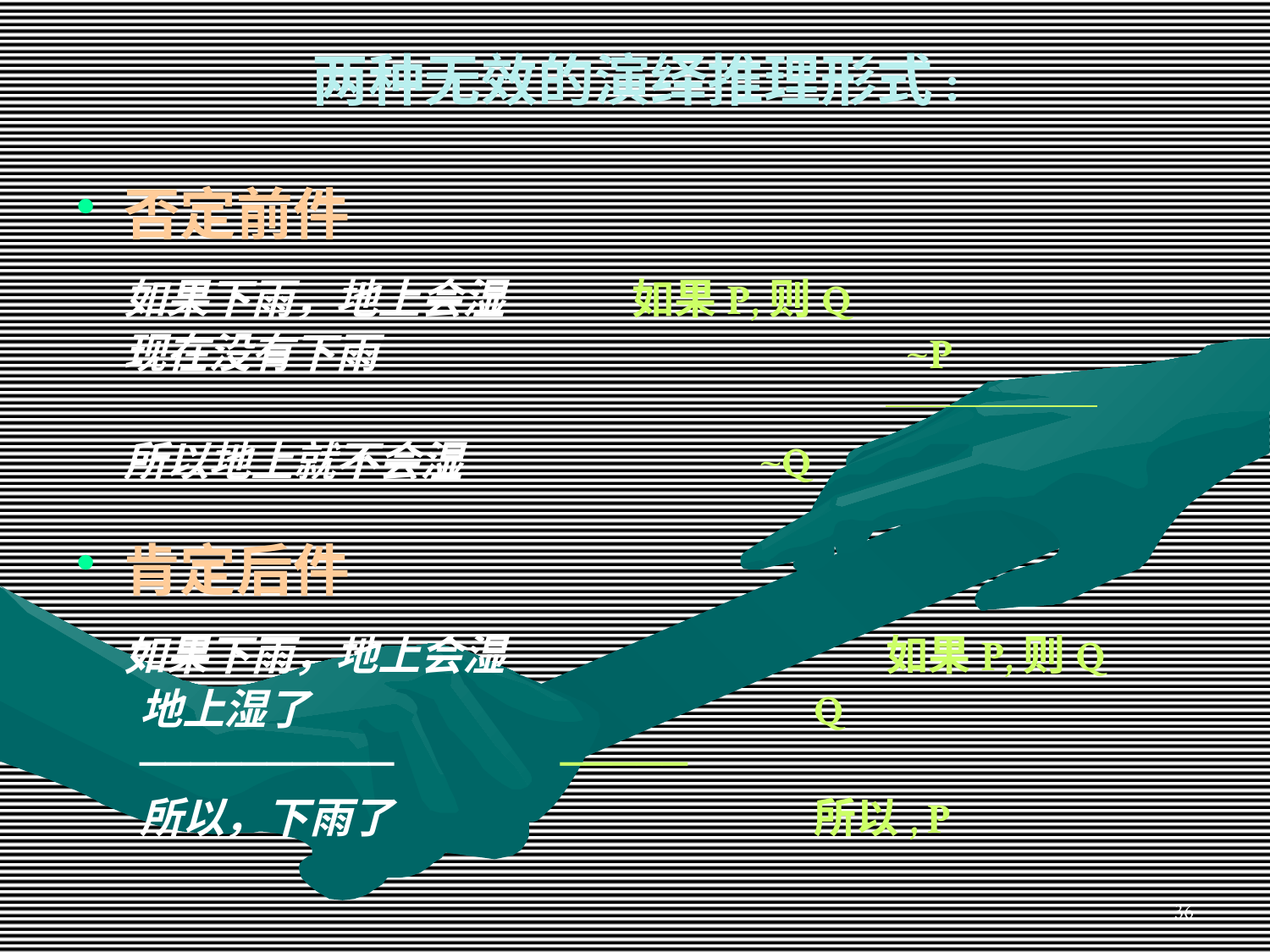

两种无效的演绎推理形式:
否定前件

	如果下雨，地上会湿             	如果P,则Q
　	现在没有下雨  				 ~P
　 ──────────		 	─────
	所以地上就不会湿			~Q

肯定后件

	如果下雨，地上会湿			如果P,则Q
地上湿了 				Q
──────────               	─────
所以，下雨了				所以, P
36